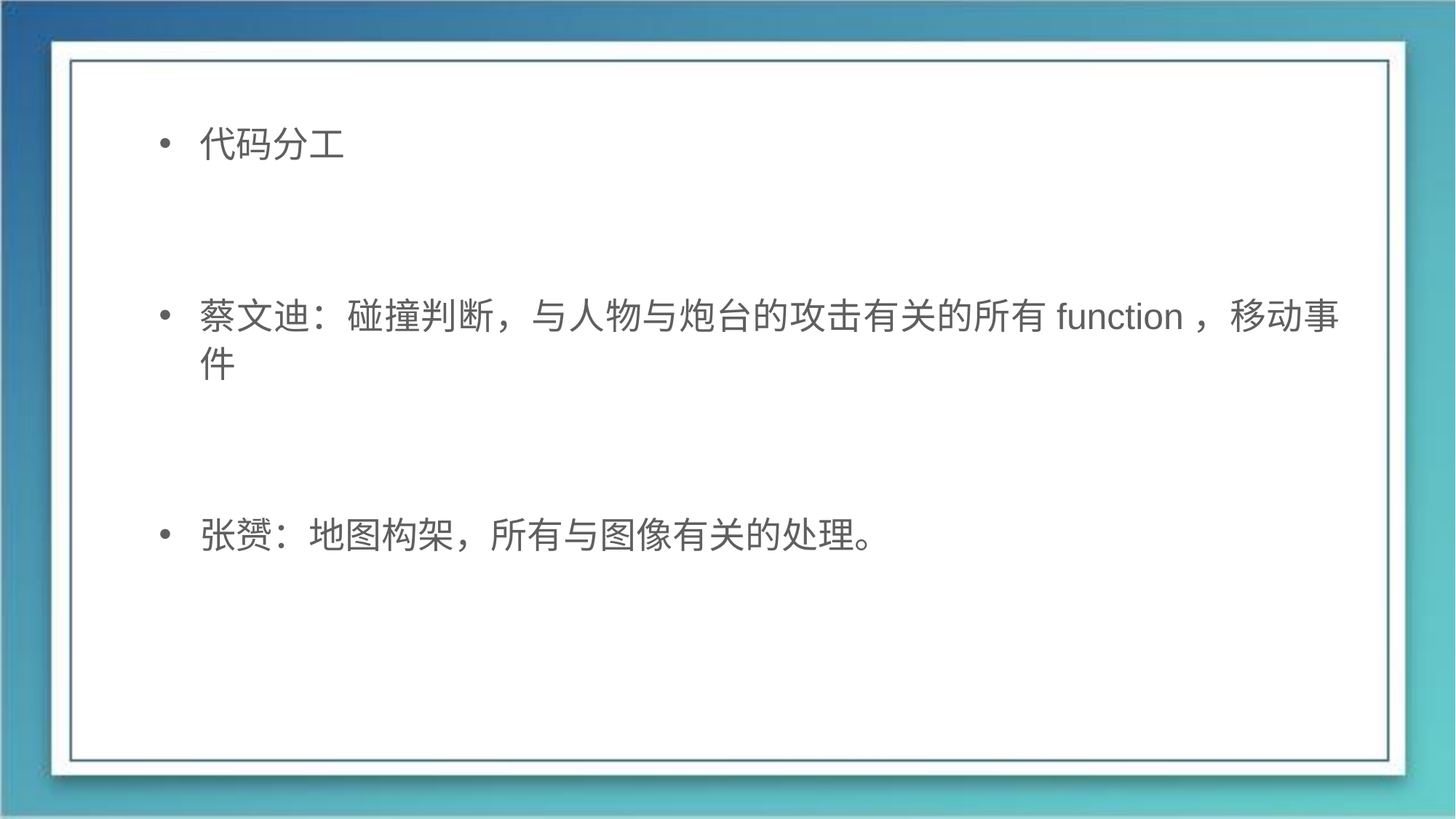

代码分工

蔡文迪：碰撞判断，与人物与炮台的攻击有关的所有function，移动事件

张赟：地图构架，所有与图像有关的处理。